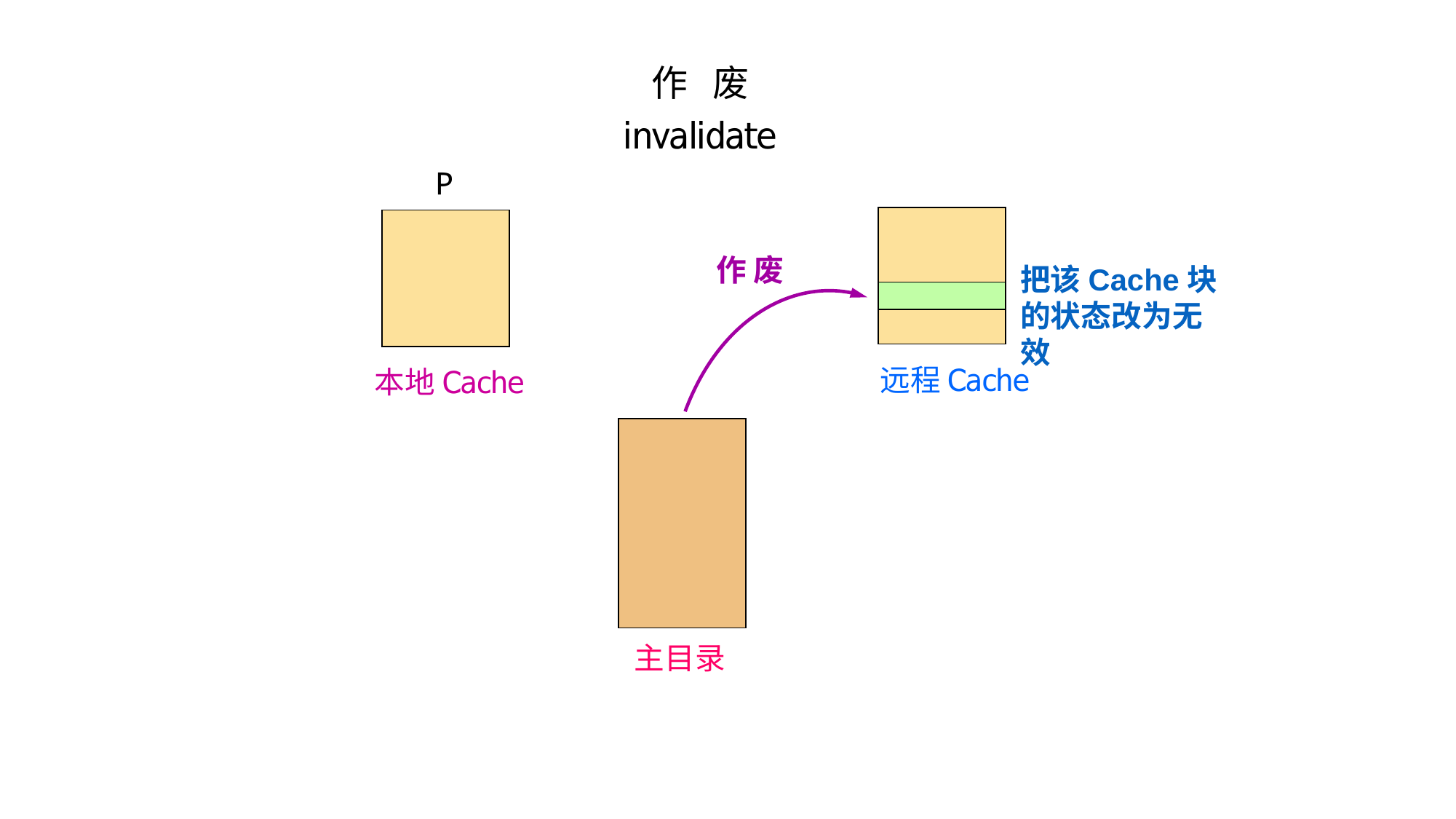

作   废
invalidate
P

作 废

把该Cache块的状态改为无效

远程Cache
本地Cache

主目录